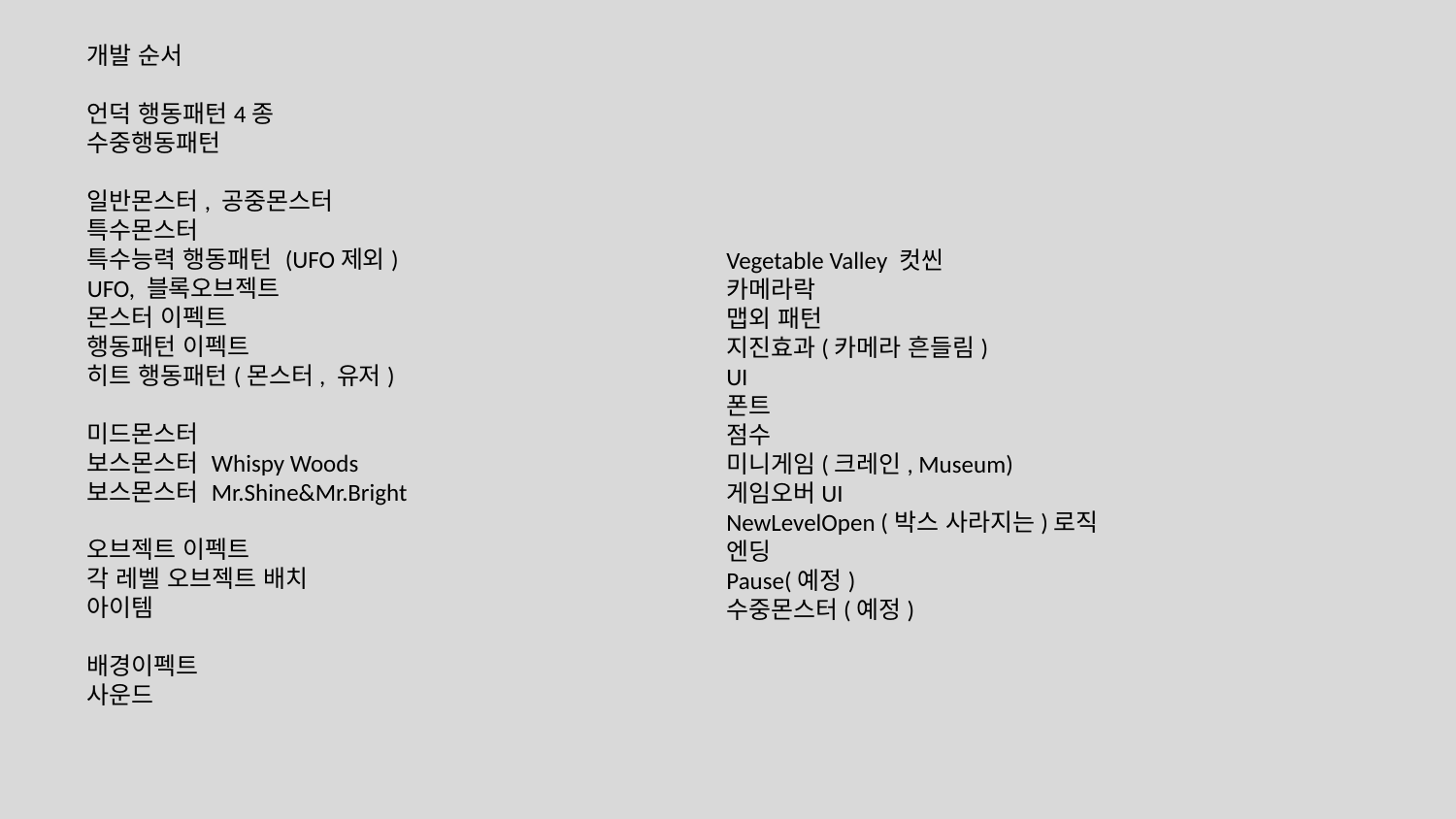

개발 순서

언덕 행동패턴4종
수중행동패턴

일반몬스터, 공중몬스터
특수몬스터
특수능력 행동패턴 (UFO제외)
UFO, 블록오브젝트
몬스터 이펙트
행동패턴 이펙트
히트 행동패턴(몬스터, 유저)

미드몬스터
보스몬스터 Whispy Woods
보스몬스터 Mr.Shine&Mr.Bright

오브젝트 이펙트
각 레벨 오브젝트 배치
아이템

배경이펙트
사운드

Vegetable Valley 컷씬
카메라락
맵외 패턴
지진효과(카메라 흔들림)
UI
폰트
점수
미니게임(크레인, Museum)
게임오버UI
NewLevelOpen (박스 사라지는)로직
엔딩
Pause(예정)
수중몬스터(예정)